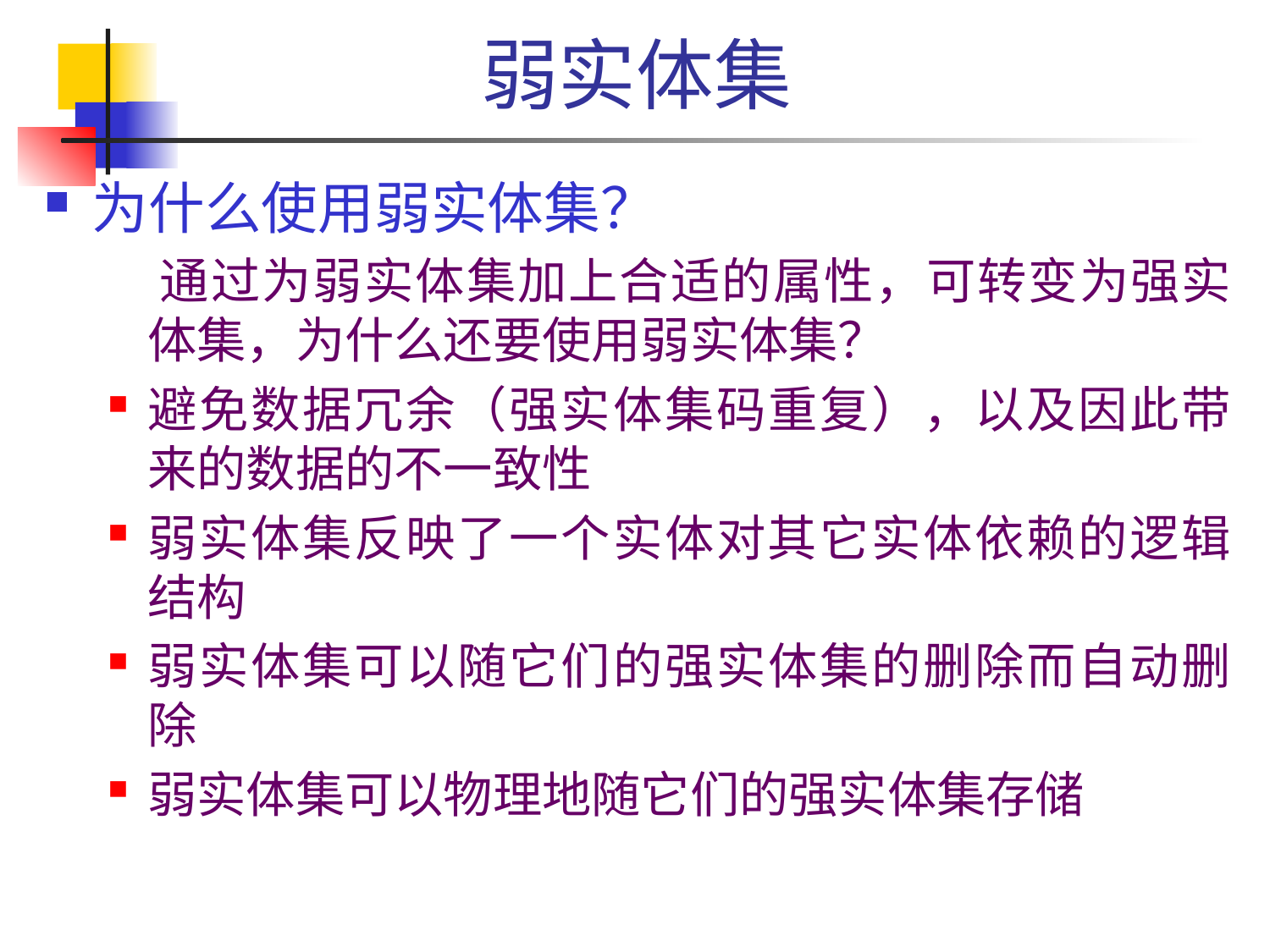

# 弱实体集
为什么使用弱实体集？
   通过为弱实体集加上合适的属性，可转变为强实体集，为什么还要使用弱实体集？
避免数据冗余（强实体集码重复），以及因此带来的数据的不一致性
弱实体集反映了一个实体对其它实体依赖的逻辑结构
弱实体集可以随它们的强实体集的删除而自动删除
弱实体集可以物理地随它们的强实体集存储